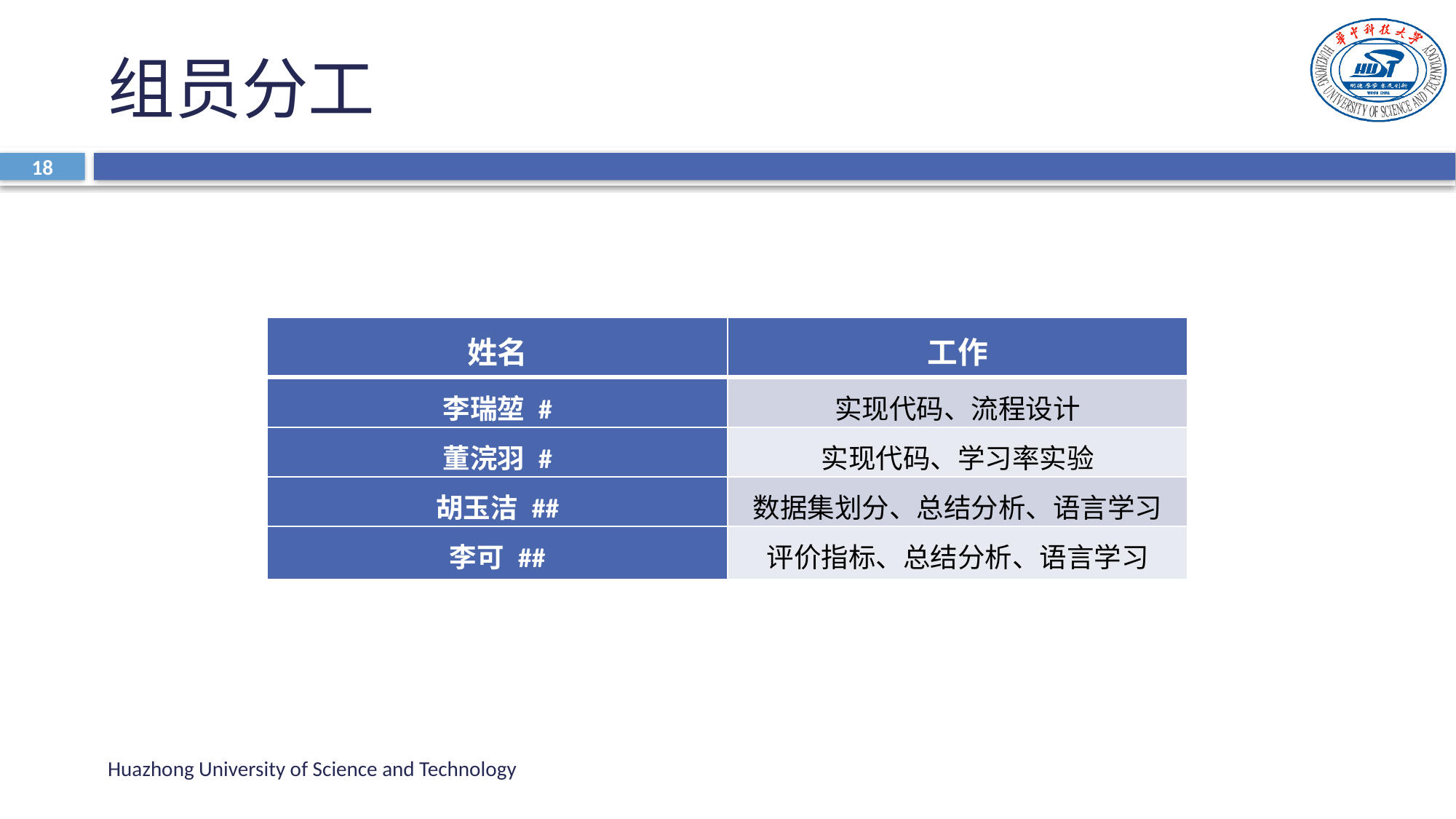

# 组员分工
18
| 姓名 | 工作 |
| --- | --- |
| 李瑞堃 # | 实现代码、流程设计 |
| 董浣羽 # | 实现代码、学习率实验 |
| 胡玉洁 ## | 数据集划分、总结分析、语言学习 |
| 李可 ## | 评价指标、总结分析、语言学习 |
Huazhong University of Science and Technology